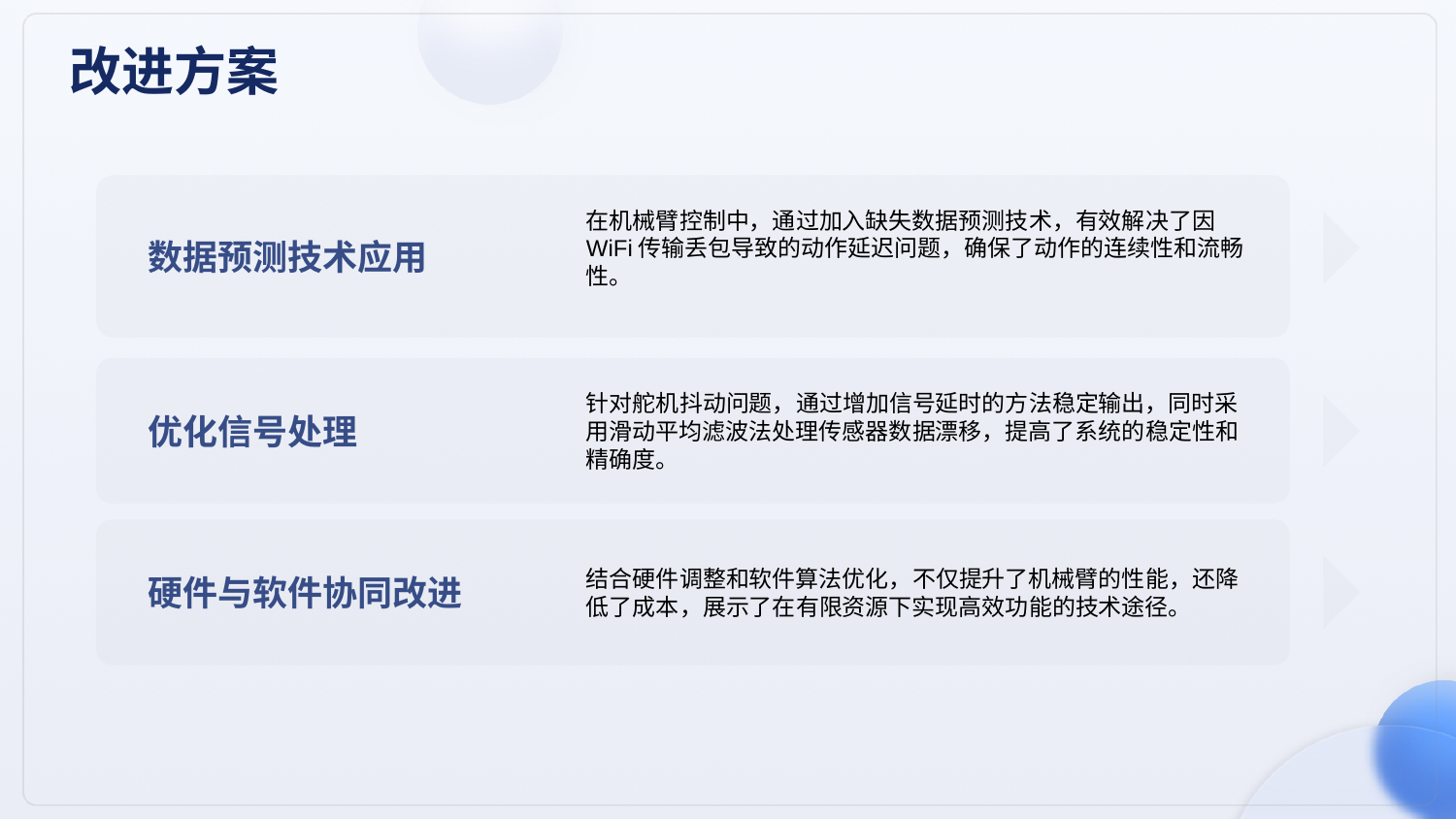

改进方案

在机械臂控制中，通过加入缺失数据预测技术，有效解决了因WiFi传输丢包导致的动作延迟问题，确保了动作的连续性和流畅性。
数据预测技术应用

针对舵机抖动问题，通过增加信号延时的方法稳定输出，同时采用滑动平均滤波法处理传感器数据漂移，提高了系统的稳定性和精确度。
优化信号处理

结合硬件调整和软件算法优化，不仅提升了机械臂的性能，还降低了成本，展示了在有限资源下实现高效功能的技术途径。
硬件与软件协同改进